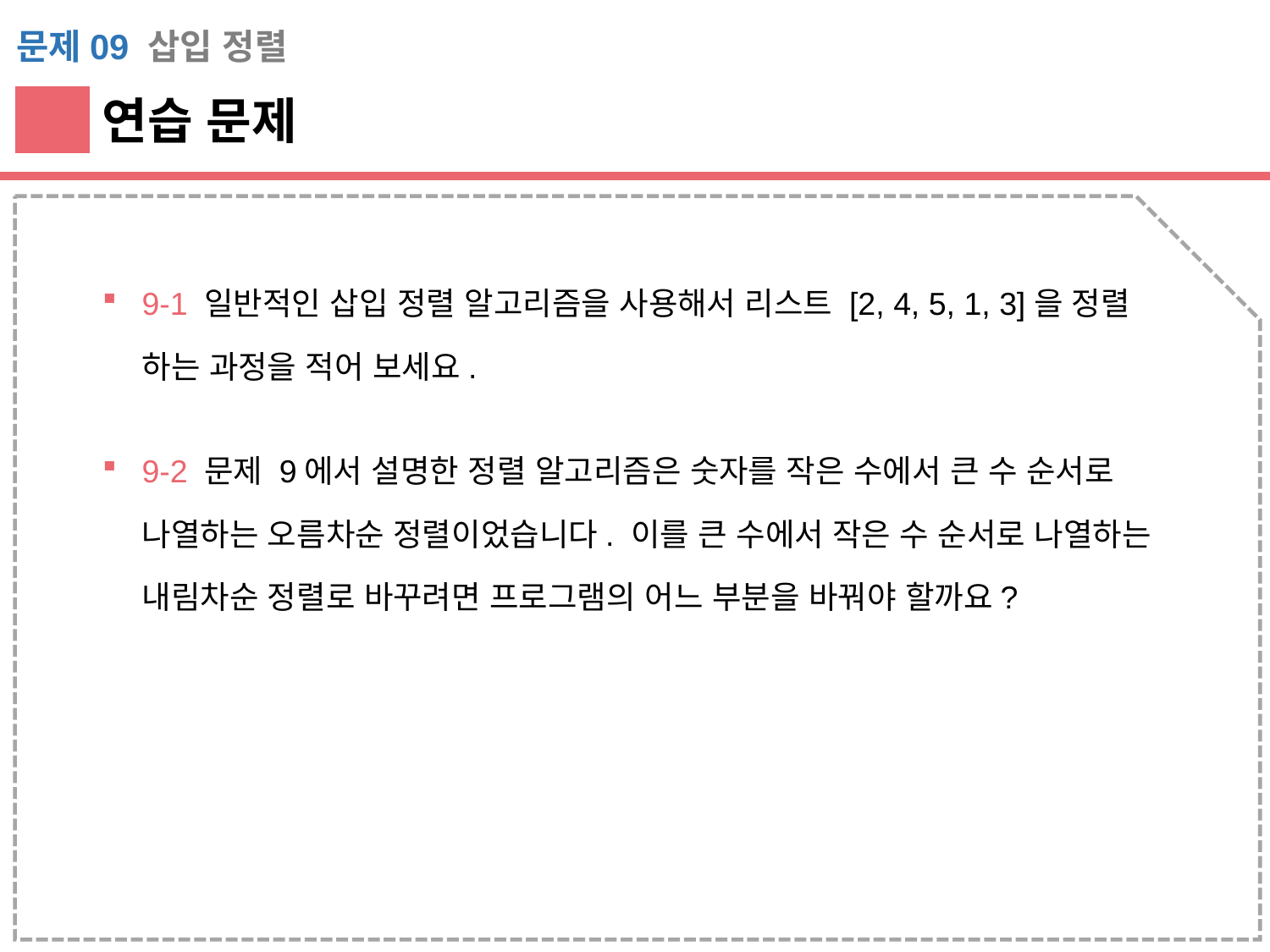

문제09 삽입 정렬
연습 문제

9-1 일반적인 삽입 정렬 알고리즘을 사용해서 리스트 [2, 4, 5, 1, 3]을 정렬 하는 과정을 적어 보세요.

9-2 문제 9에서 설명한 정렬 알고리즘은 숫자를 작은 수에서 큰 수 순서로 나열하는 오름차순 정렬이었습니다. 이를 큰 수에서 작은 수 순서로 나열하는 내림차순 정렬로 바꾸려면 프로그램의 어느 부분을 바꿔야 할까요?